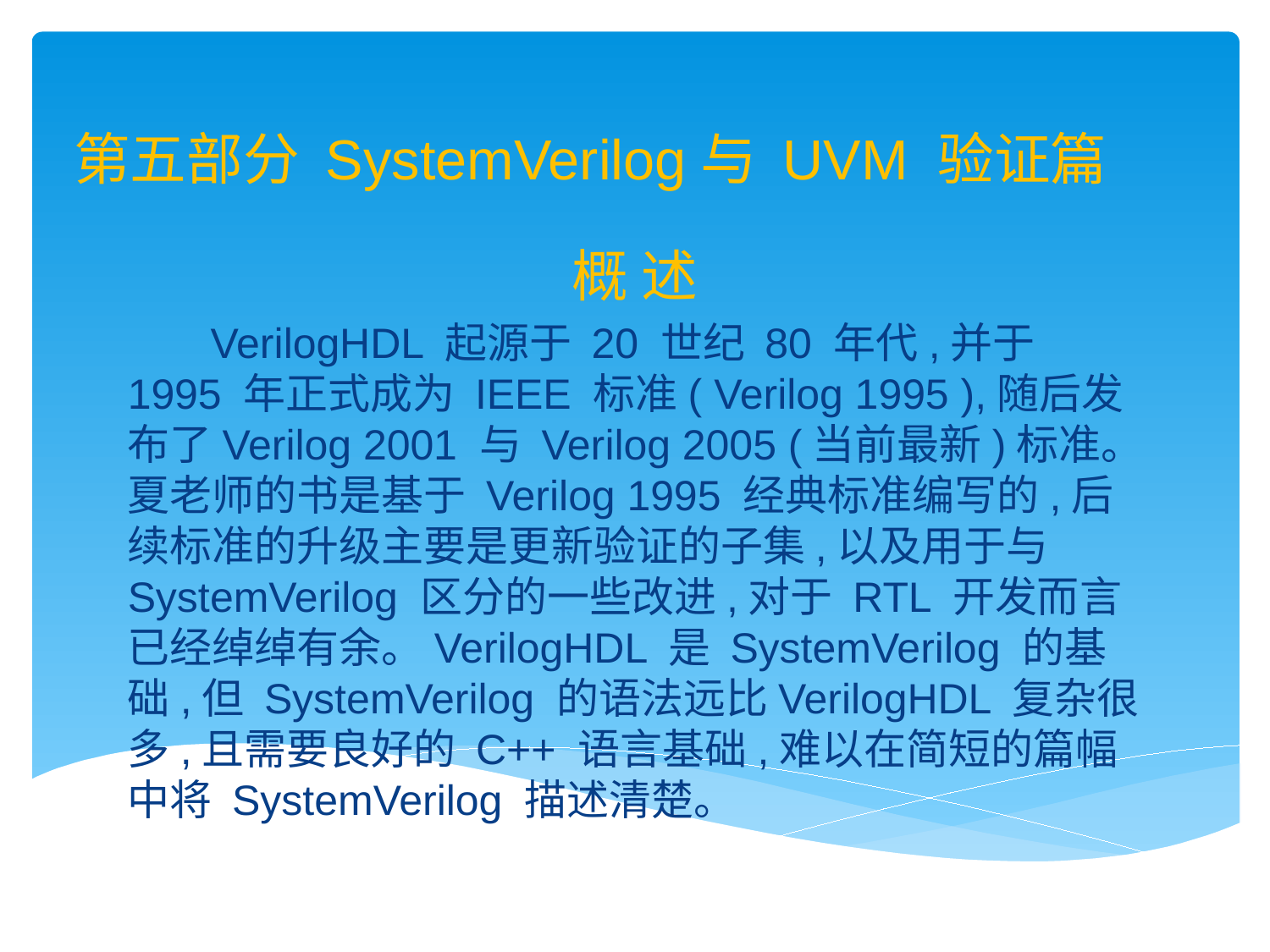

# 第五部分 SystemVerilog与 UVM 验证篇
概 述
       VerilogHDL 起源于 20 世纪 80 年代,并于 1995 年正式成为 IEEE 标准( Verilog 1995 ),随后发布了Verilog 2001 与 Verilog 2005 (当前最新)标准。夏老师的书是基于 Verilog 1995 经典标准编写的,后续标准的升级主要是更新验证的子集,以及用于与 SystemVerilog 区分的一些改进,对于 RTL 开发而言已经绰绰有余。VerilogHDL 是 SystemVerilog 的基础,但 SystemVerilog 的语法远比VerilogHDL 复杂很多,且需要良好的 C++ 语言基础,难以在简短的篇幅中将 SystemVerilog 描述清楚。